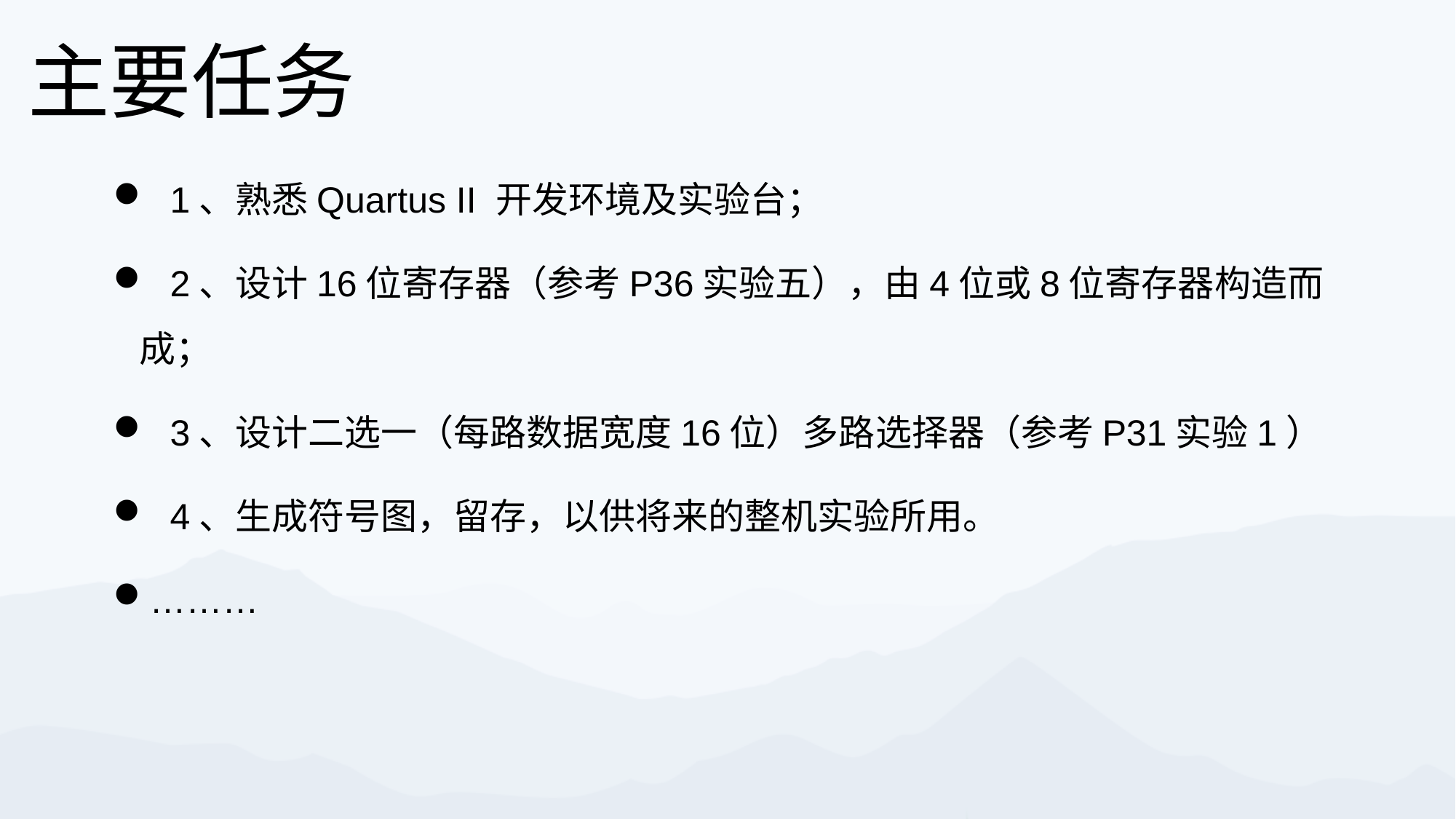

主要任务
  1、熟悉Quartus II 开发环境及实验台；
  2、设计16位寄存器（参考P36实验五），由4位或8位寄存器构造而成；
  3、设计二选一（每路数据宽度16位）多路选择器（参考P31实验1）
  4、生成符号图，留存，以供将来的整机实验所用。
………